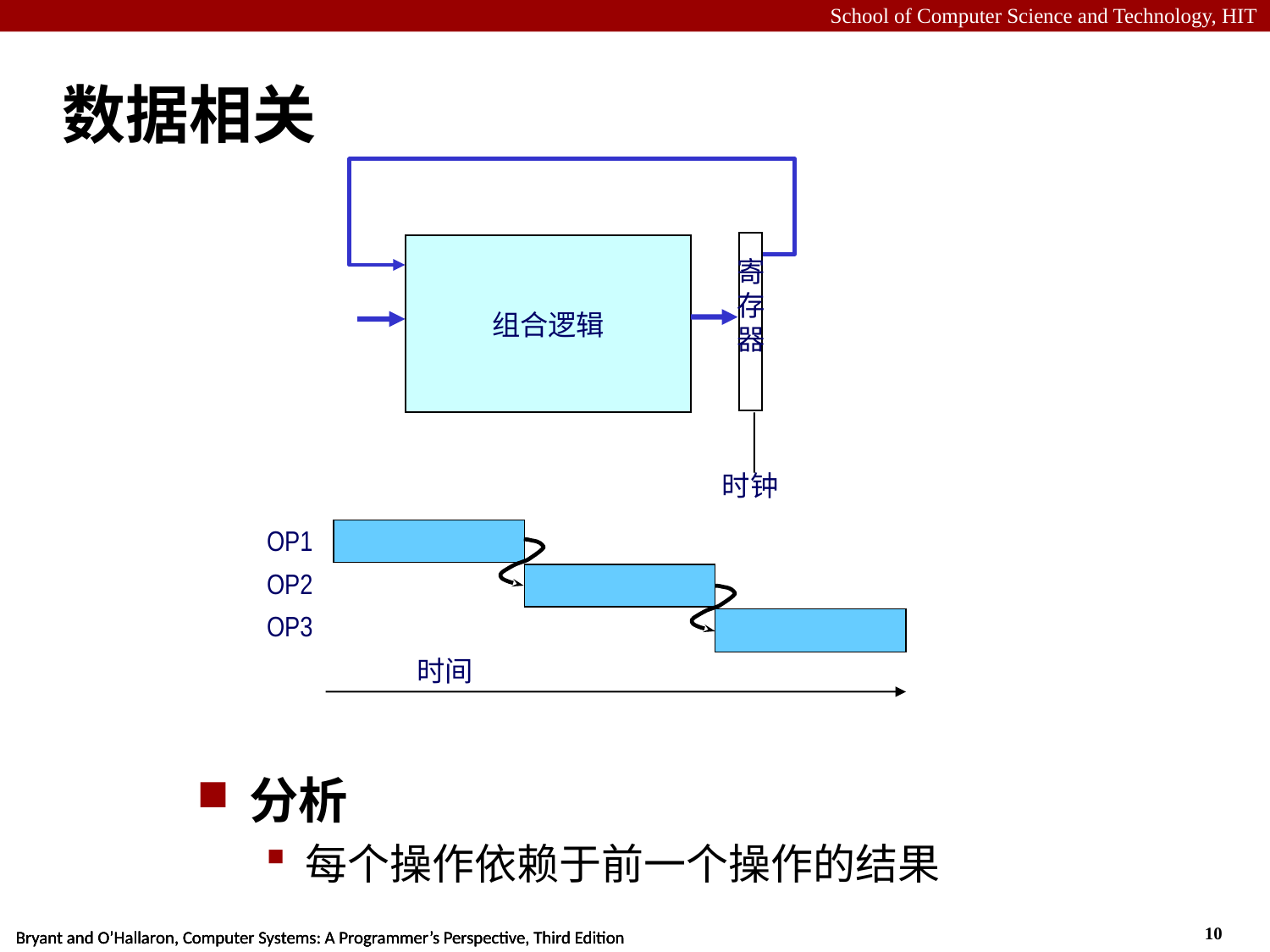

# 数据相关

寄
存
器

组合逻辑

时钟
OP1

OP2

OP3

时间

分析
每个操作依赖于前一个操作的结果